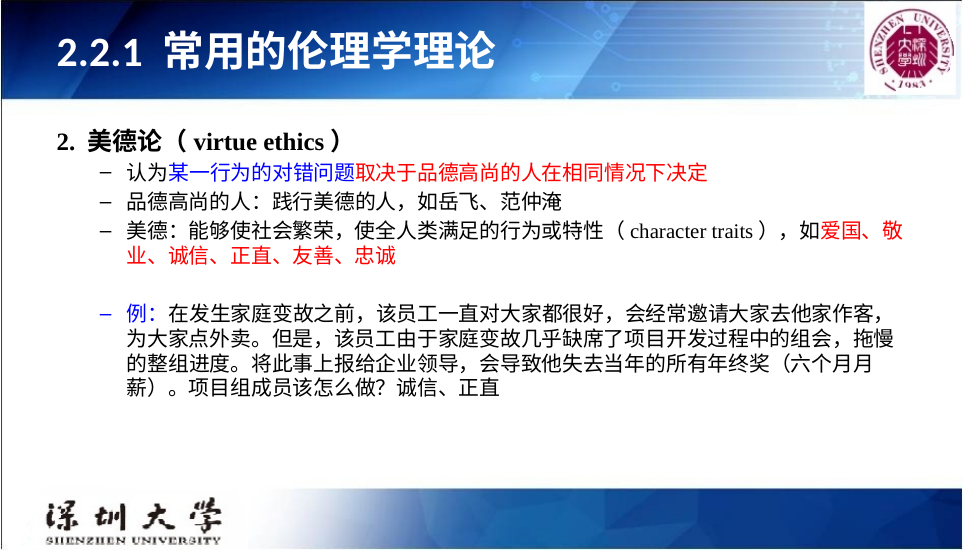

# 2.2.1 常用的伦理学理论
2. 美德论（virtue ethics）
认为某一行为的对错问题取决于品德高尚的人在相同情况下决定
品德高尚的人：践行美德的人，如岳飞、范仲淹
美德：能够使社会繁荣，使全人类满足的行为或特性（character traits），如爱国、敬业、诚信、正直、友善、忠诚

例：在发生家庭变故之前，该员工一直对大家都很好，会经常邀请大家去他家作客，为大家点外卖。但是，该员工由于家庭变故几乎缺席了项目开发过程中的组会，拖慢的整组进度。将此事上报给企业领导，会导致他失去当年的所有年终奖（六个月月薪）。项目组成员该怎么做？诚信、正直
13